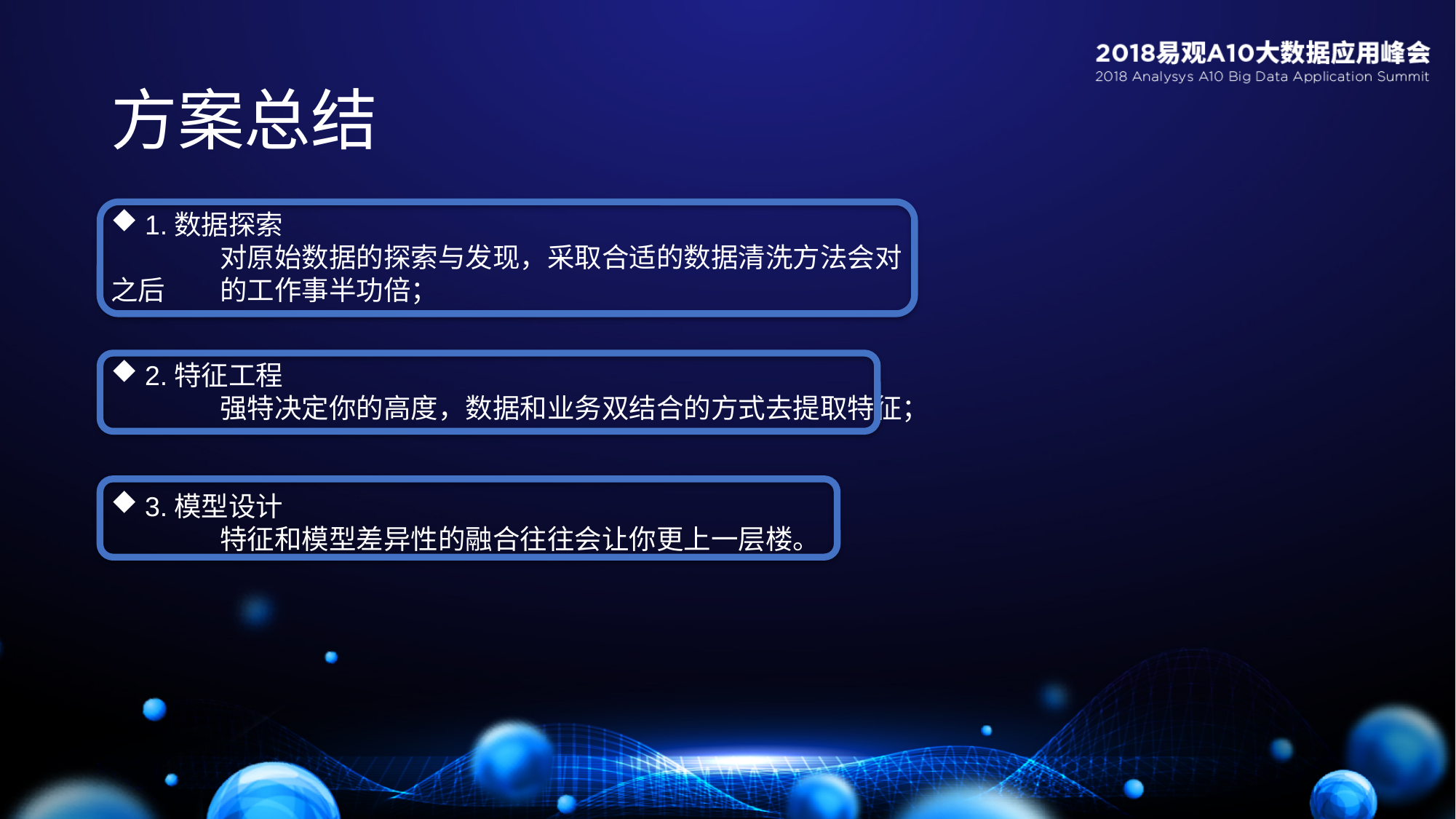

# 方案总结

1.数据探索
	对原始数据的探索与发现，采取合适的数据清洗方法会对之后	的工作事半功倍；

2.特征工程
	强特决定你的高度，数据和业务双结合的方式去提取特征；

3.模型设计
	特征和模型差异性的融合往往会让你更上一层楼。